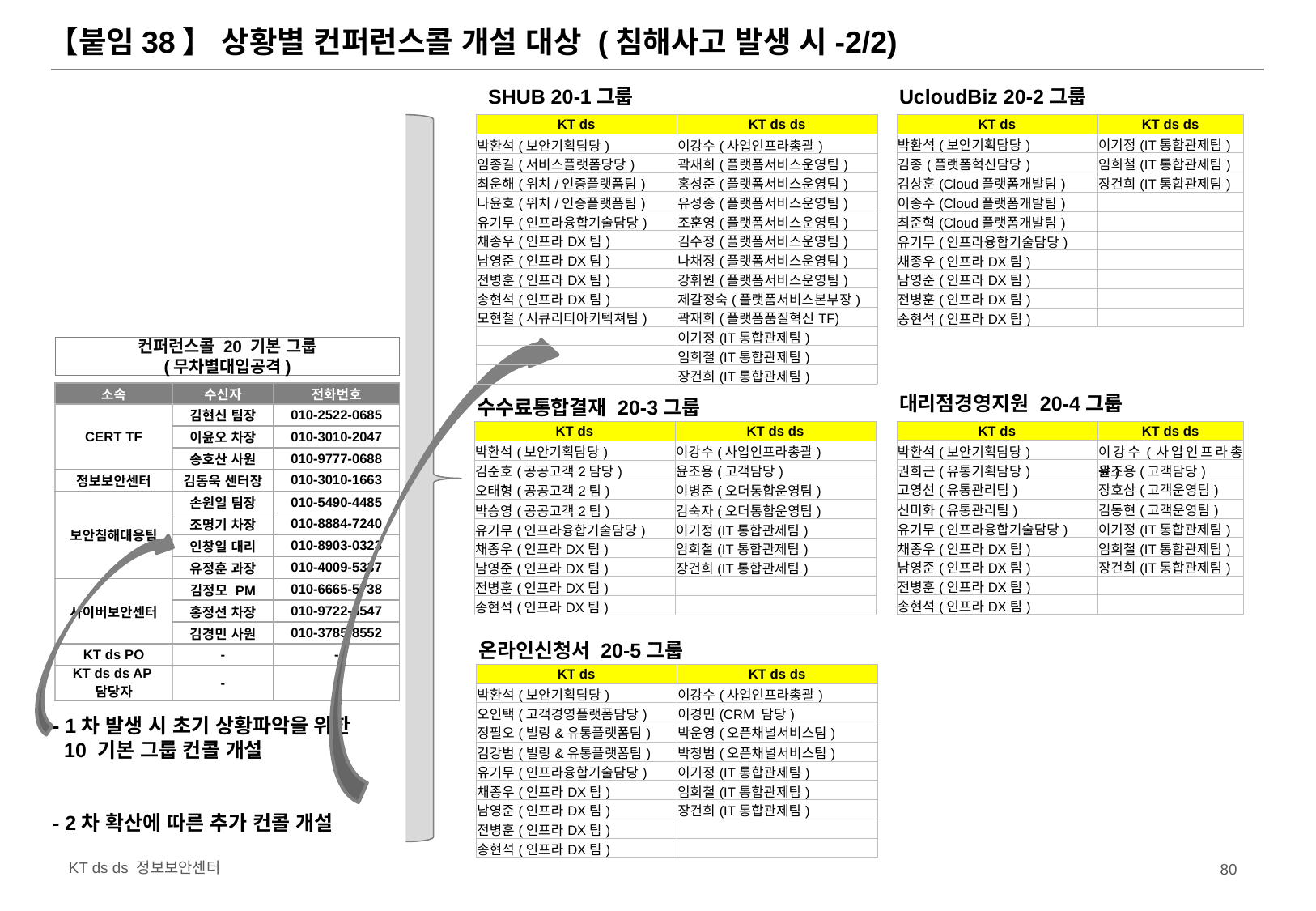

【붙임38】 상황별 컨퍼런스콜 개설 대상 (침해사고 발생 시-2/2)
UcloudBiz 20-2그룹
SHUB 20-1그룹
| KT ds | KT ds ds |
| --- | --- |
| 박환석(보안기획담당) | 이기정(IT통합관제팀) |
| 김종(플랫폼혁신담당) | 임희철(IT통합관제팀) |
| 김상훈(Cloud플랫폼개발팀) | 장건희(IT통합관제팀) |
| 이종수(Cloud플랫폼개발팀) |  |
| 최준혁(Cloud플랫폼개발팀) |  |
| 유기무(인프라융합기술담당) |  |
| 채종우(인프라DX팀) |  |
| 남영준(인프라DX팀) |  |
| 전병훈(인프라DX팀) |  |
| 송현석(인프라DX팀) |  |
| KT ds | KT ds ds |
| --- | --- |
| 박환석(보안기획담당) | 이강수(사업인프라총괄) |
| 임종길(서비스플랫폼당당) | 곽재희(플랫폼서비스운영팀) |
| 최운해(위치/인증플랫폼팀) | 홍성준(플랫폼서비스운영팀) |
| 나윤호(위치/인증플랫폼팀) | 유성종(플랫폼서비스운영팀) |
| 유기무(인프라융합기술담당) | 조훈영(플랫폼서비스운영팀) |
| 채종우(인프라DX팀) | 김수정(플랫폼서비스운영팀) |
| 남영준(인프라DX팀) | 나채정(플랫폼서비스운영팀) |
| 전병훈(인프라DX팀) | 강휘원(플랫폼서비스운영팀) |
| 송현석(인프라DX팀) | 제갈정숙(플랫폼서비스본부장) |
| 모현철(시큐리티아키텍쳐팀) | 곽재희(플랫폼품질혁신TF) |
|  | 이기정(IT통합관제팀) |
|  | 임희철(IT통합관제팀) |
|  | 장건희(IT통합관제팀) |

컨퍼런스콜 20 기본 그룹
(무차별대입공격)
| 소속 | 수신자 | 전화번호 |
| --- | --- | --- |
| CERT TF | 김현신 팀장 | 010-2522-0685 |
|  | 이윤오 차장 | 010-3010-2047 |
|  | 송호산 사원 | 010-9777-0688 |
| 정보보안센터 | 김동욱 센터장 | 010-3010-1663 |
| 보안침해대응팀 | 손원일 팀장 | 010-5490-4485 |
|  | 조명기 차장 | 010-8884-7240 |
|  | 인창일 대리 | 010-8903-0323 |
|  | 유정훈 과장 | 010-4009-5337 |
| 사이버보안센터 | 김정모 PM | 010-6665-5738 |
|  | 홍정선 차장 | 010-9722-6547 |
|  | 김경민 사원 | 010-3785-8552 |
| KT ds PO | - | - |
| KT ds ds AP담당자 | - | - |
대리점경영지원 20-4그룹
수수료통합결재 20-3그룹
| KT ds | KT ds ds |
| --- | --- |
| 박환석(보안기획담당) | 이강수(사업인프라총괄) |
| 권희근(유통기획담당) | 윤조용(고객담당) |
| 고영선(유통관리팀) | 장호삼(고객운영팀) |
| 신미화(유통관리팀) | 김동현(고객운영팀) |
| 유기무(인프라융합기술담당) | 이기정(IT통합관제팀) |
| 채종우(인프라DX팀) | 임희철(IT통합관제팀) |
| 남영준(인프라DX팀) | 장건희(IT통합관제팀) |
| 전병훈(인프라DX팀) |  |
| 송현석(인프라DX팀) |  |
| KT ds | KT ds ds |
| --- | --- |
| 박환석(보안기획담당) | 이강수(사업인프라총괄) |
| 김준호(공공고객2담당) | 윤조용(고객담당) |
| 오태형(공공고객2팀) | 이병준(오더통합운영팀) |
| 박승영(공공고객2팀) | 김숙자(오더통합운영팀) |
| 유기무(인프라융합기술담당) | 이기정(IT통합관제팀) |
| 채종우(인프라DX팀) | 임희철(IT통합관제팀) |
| 남영준(인프라DX팀) | 장건희(IT통합관제팀) |
| 전병훈(인프라DX팀) |  |
| 송현석(인프라DX팀) |  |

온라인신청서 20-5그룹
| KT ds | KT ds ds |
| --- | --- |
| 박환석(보안기획담당) | 이강수(사업인프라총괄) |
| 오인택(고객경영플랫폼담당) | 이경민(CRM 담당) |
| 정필오(빌링&유통플랫폼팀) | 박운영(오픈채널서비스팀) |
| 김강범(빌링&유통플랫폼팀) | 박청범(오픈채널서비스팀) |
| 유기무(인프라융합기술담당) | 이기정(IT통합관제팀) |
| 채종우(인프라DX팀) | 임희철(IT통합관제팀) |
| 남영준(인프라DX팀) | 장건희(IT통합관제팀) |
| 전병훈(인프라DX팀) |  |
| 송현석(인프라DX팀) |  |
- 1차 발생 시 초기 상황파악을 위한
  10 기본 그룹 컨콜 개설

- 2차 확산에 따른 추가 컨콜 개설
80